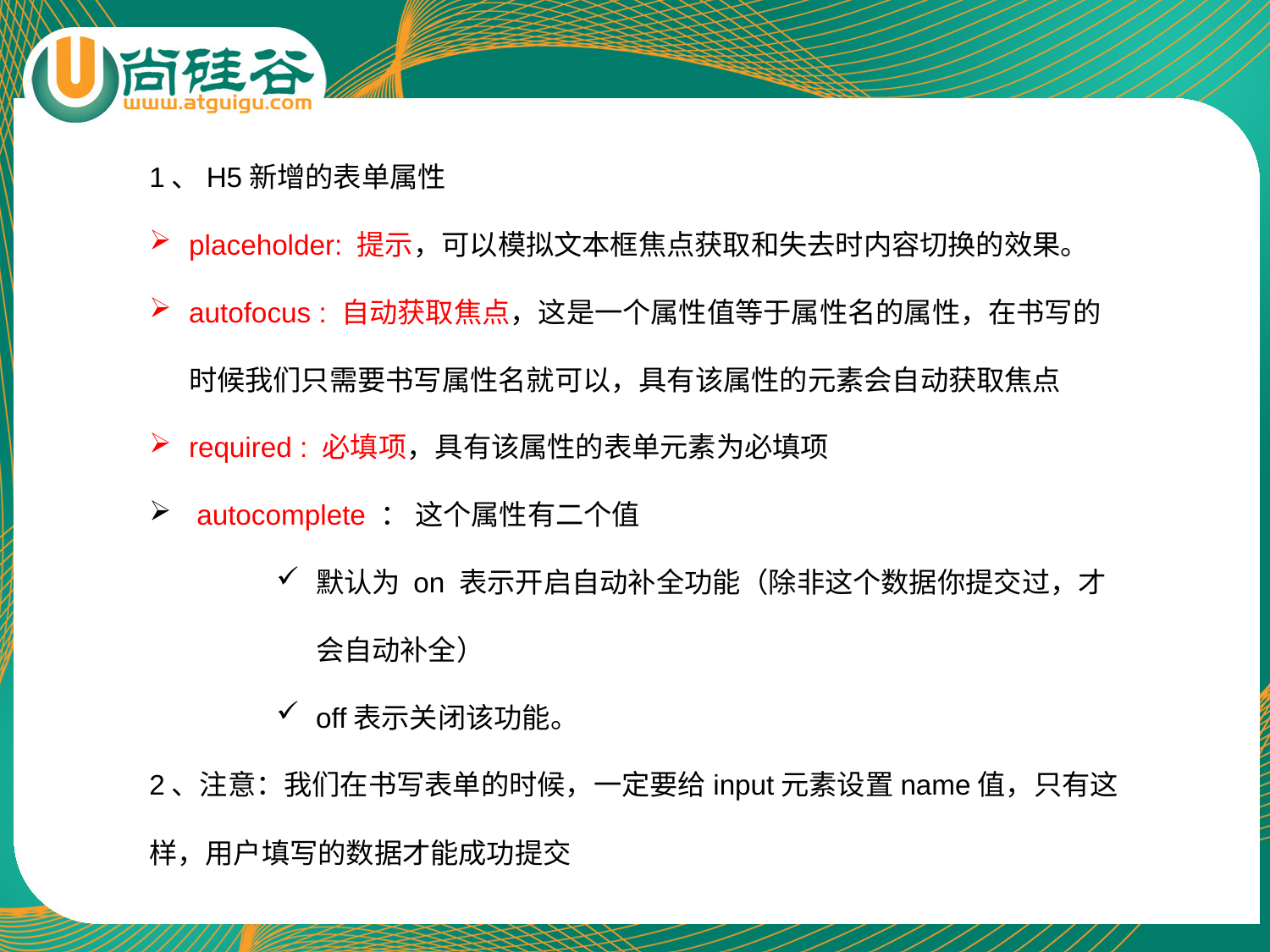

1、H5新增的表单属性
placeholder: 提示，可以模拟文本框焦点获取和失去时内容切换的效果。
autofocus : 自动获取焦点，这是一个属性值等于属性名的属性，在书写的时候我们只需要书写属性名就可以，具有该属性的元素会自动获取焦点
required : 必填项，具有该属性的表单元素为必填项
 autocomplete ： 这个属性有二个值
默认为 on 表示开启自动补全功能（除非这个数据你提交过，才会自动补全）
off表示关闭该功能。
2、注意：我们在书写表单的时候，一定要给input元素设置name值，只有这样，用户填写的数据才能成功提交